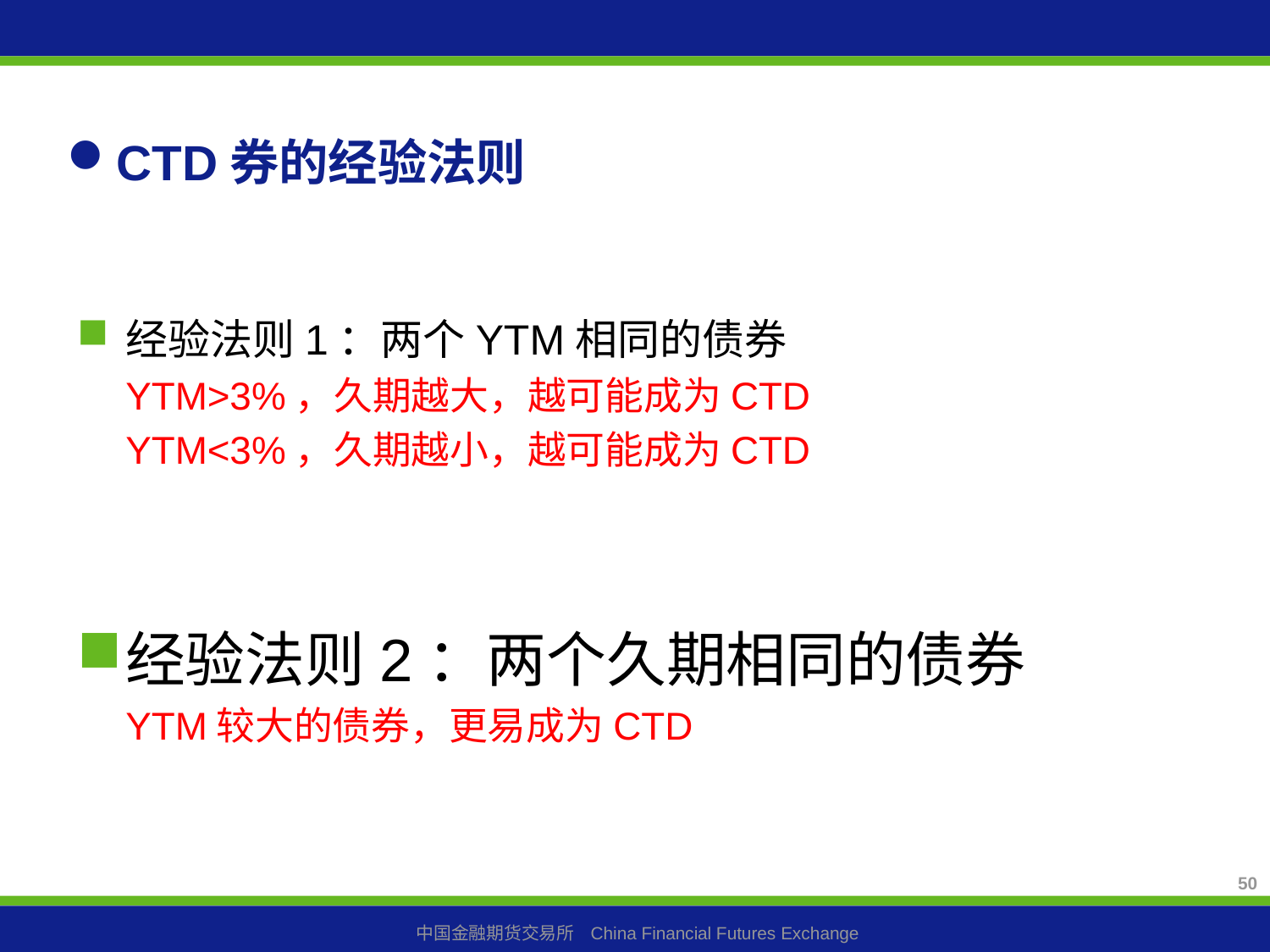

# CTD券的经验法则
经验法则1：两个YTM相同的债券
YTM>3%，久期越大，越可能成为CTD
YTM<3%，久期越小，越可能成为CTD

经验法则2：两个久期相同的债券
YTM较大的债券，更易成为CTD

50